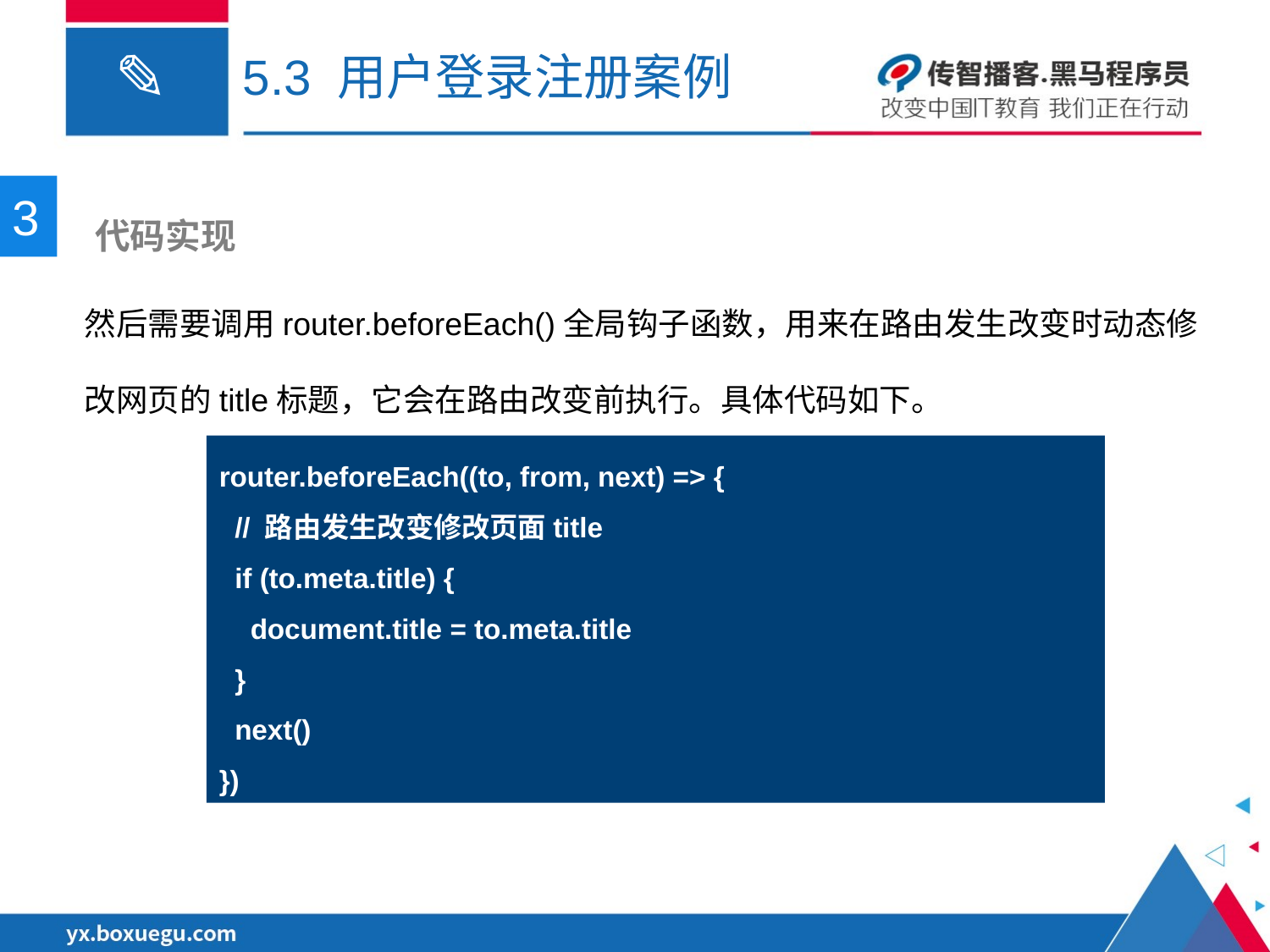

# 5.3 用户登录注册案例

3
  代码实现
然后需要调用router.beforeEach()全局钩子函数，用来在路由发生改变时动态修改网页的title标题，它会在路由改变前执行。具体代码如下。
router.beforeEach((to, from, next) => {
  // 路由发生改变修改页面title
  if (to.meta.title) {
    document.title = to.meta.title
  }
  next()
})